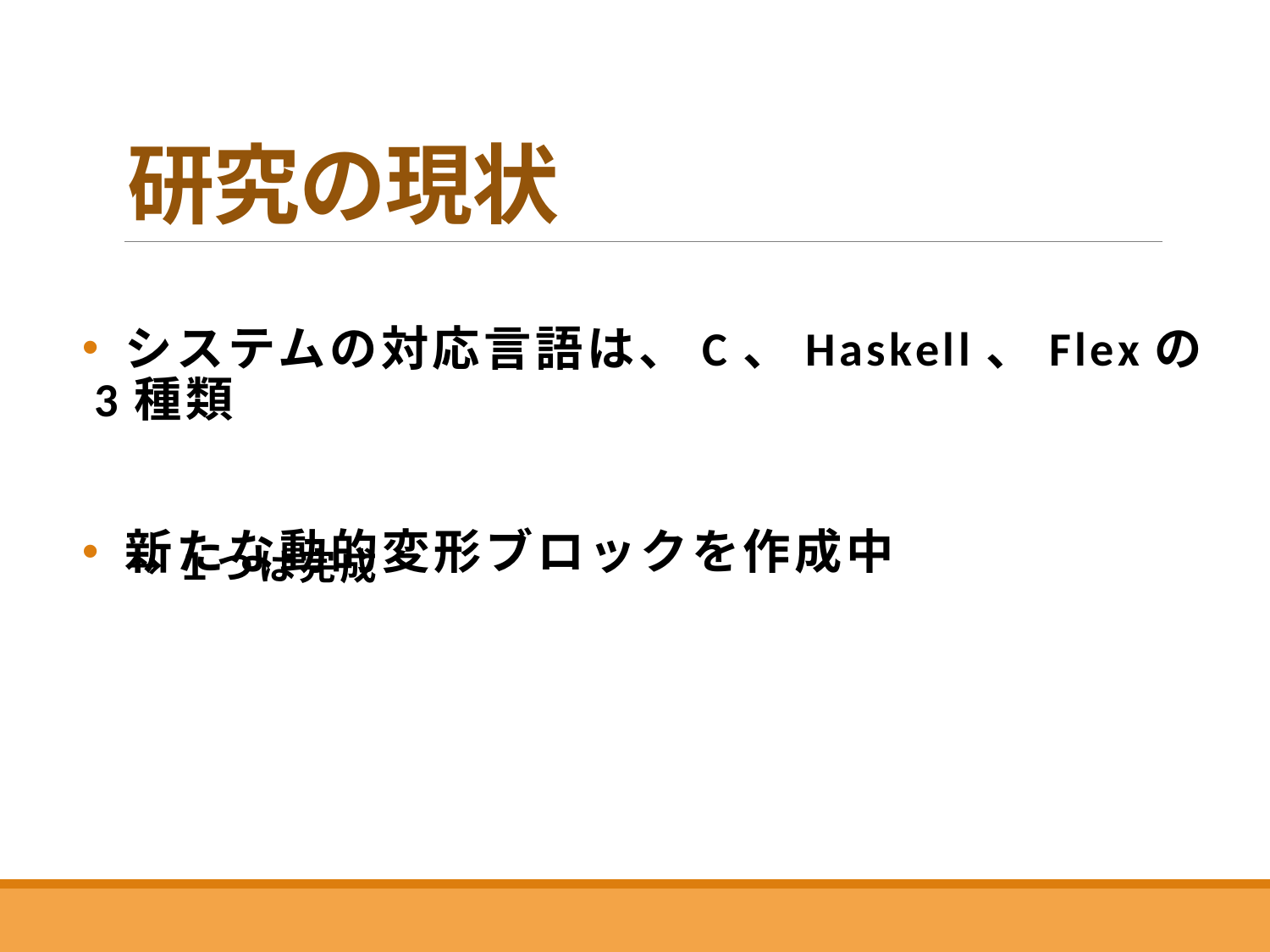

# 研究の現状
 システムの対応言語は、C、Haskell、Flexの3種類

 新たな動的変形ブロックを作成中
→１つは完成